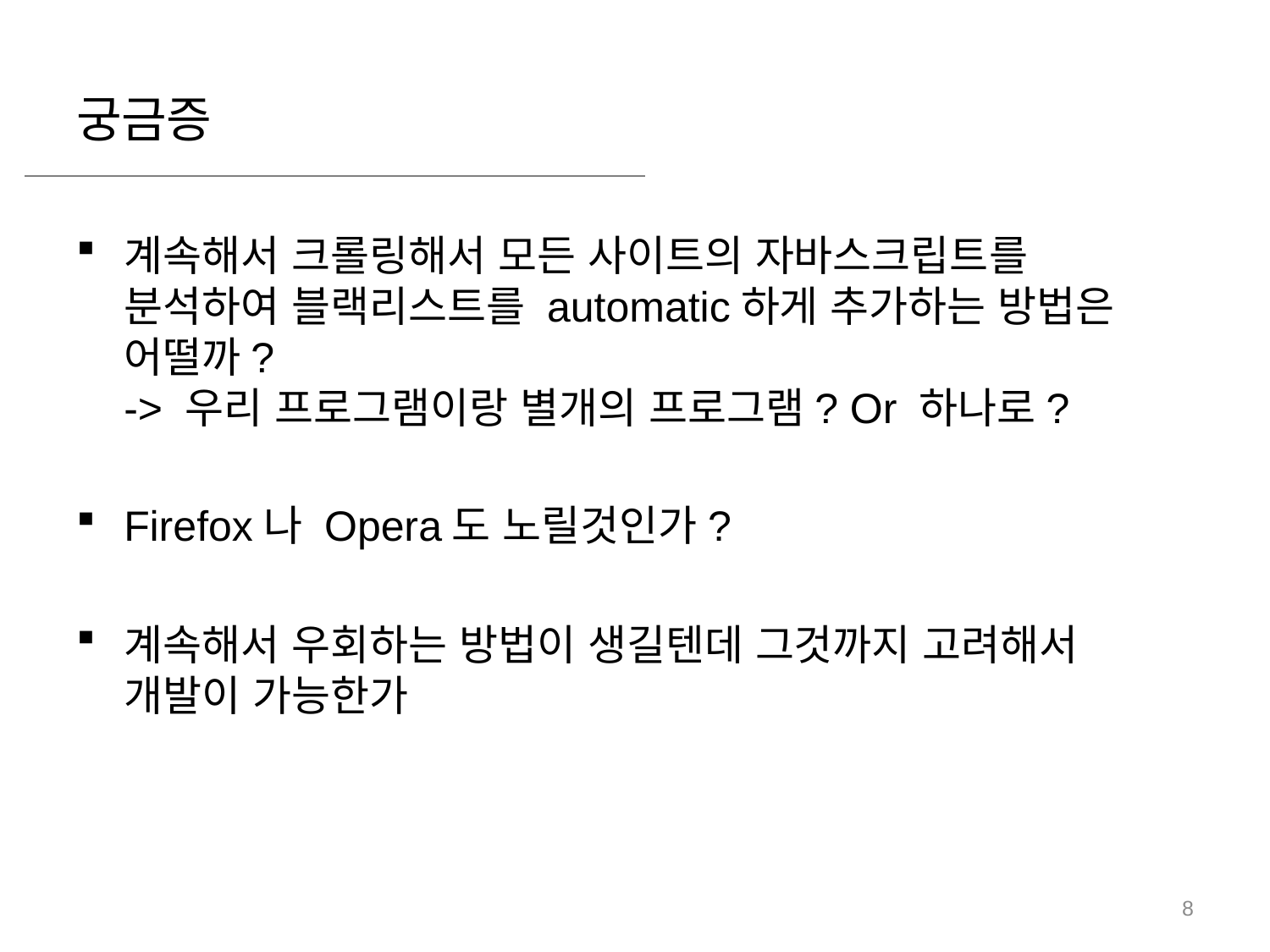

# 궁금증
계속해서 크롤링해서 모든 사이트의 자바스크립트를 분석하여 블랙리스트를 automatic하게 추가하는 방법은 어떨까?
-> 우리 프로그램이랑 별개의 프로그램? Or 하나로?

Firefox나 Opera도 노릴것인가?

계속해서 우회하는 방법이 생길텐데 그것까지 고려해서 개발이 가능한가

8